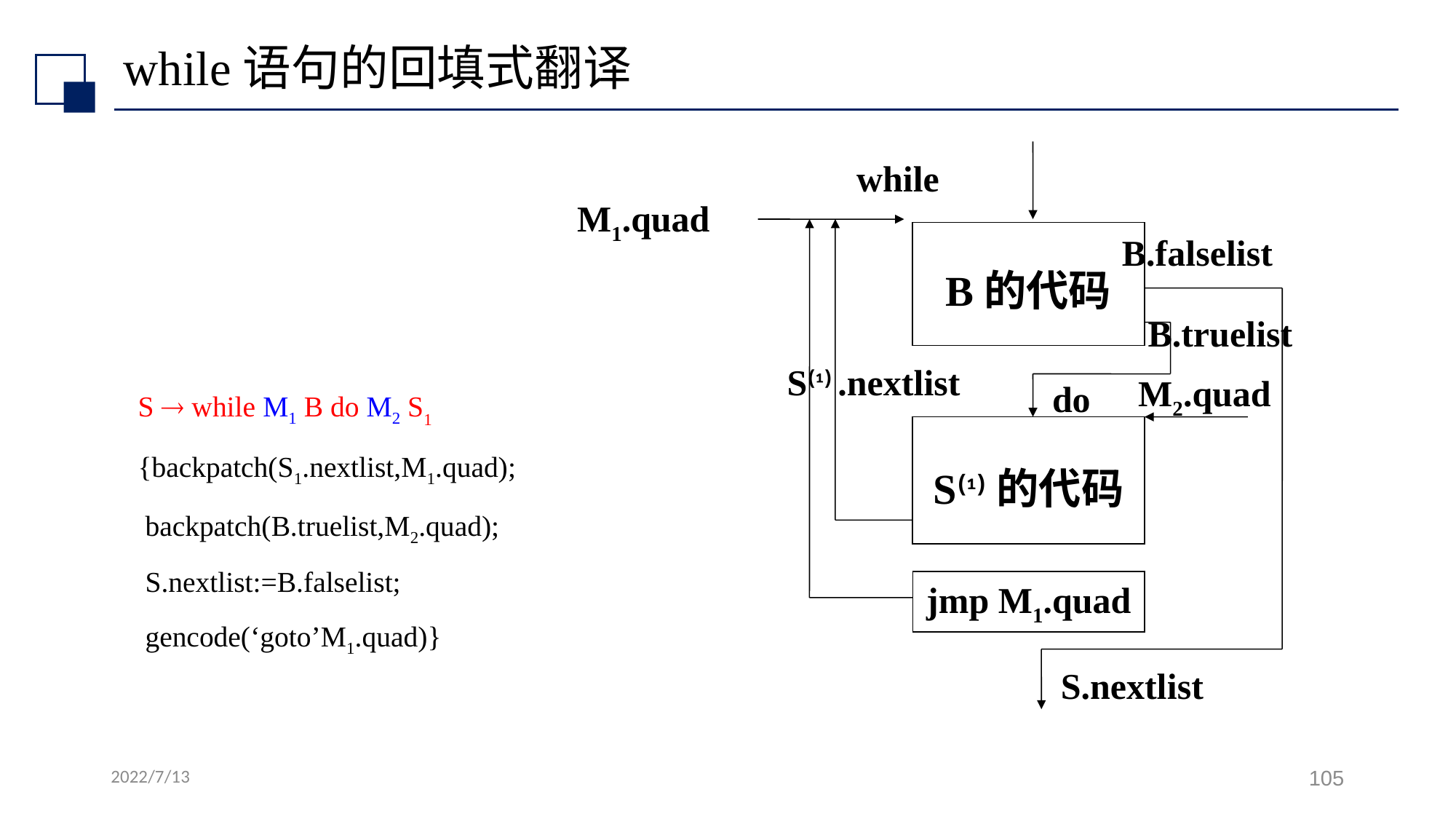

# while语句的回填式翻译

while

S → while M1 B do M2 S1
{backpatch(S1.nextlist,M1.quad);
 backpatch(B.truelist,M2.quad);
 S.nextlist:=B.falselist;
 gencode(‘goto’M1.quad)}
M1.quad

B的代码

B.falselist

B.truelist

S⑴ .nextlist
M2.quad
do

S⑴的代码

jmp M1.quad

S.nextlist
2022/7/13
105